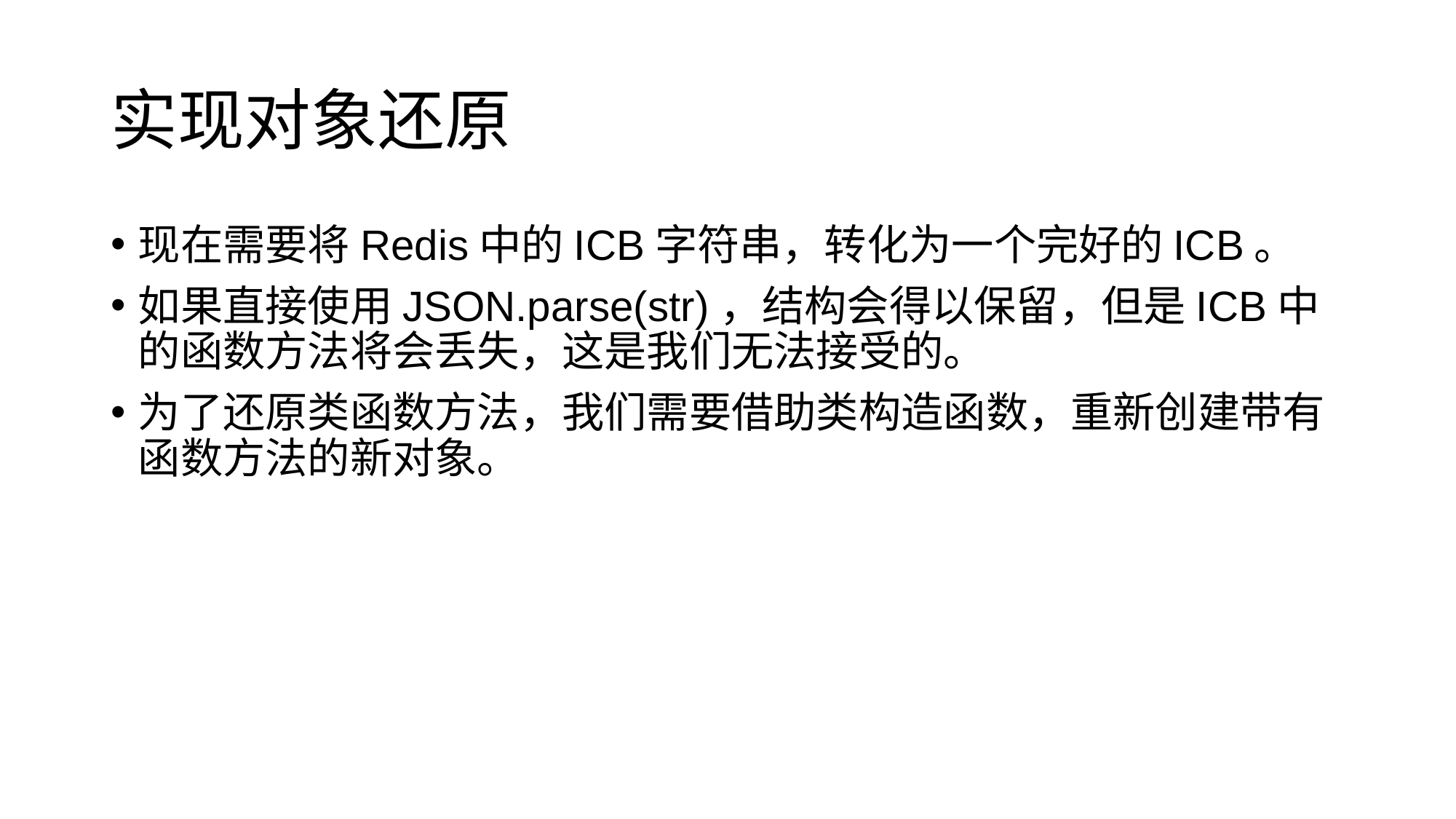

# 实现对象还原
现在需要将Redis中的ICB字符串，转化为一个完好的ICB。
如果直接使用JSON.parse(str)，结构会得以保留，但是ICB中的函数方法将会丢失，这是我们无法接受的。
为了还原类函数方法，我们需要借助类构造函数，重新创建带有函数方法的新对象。